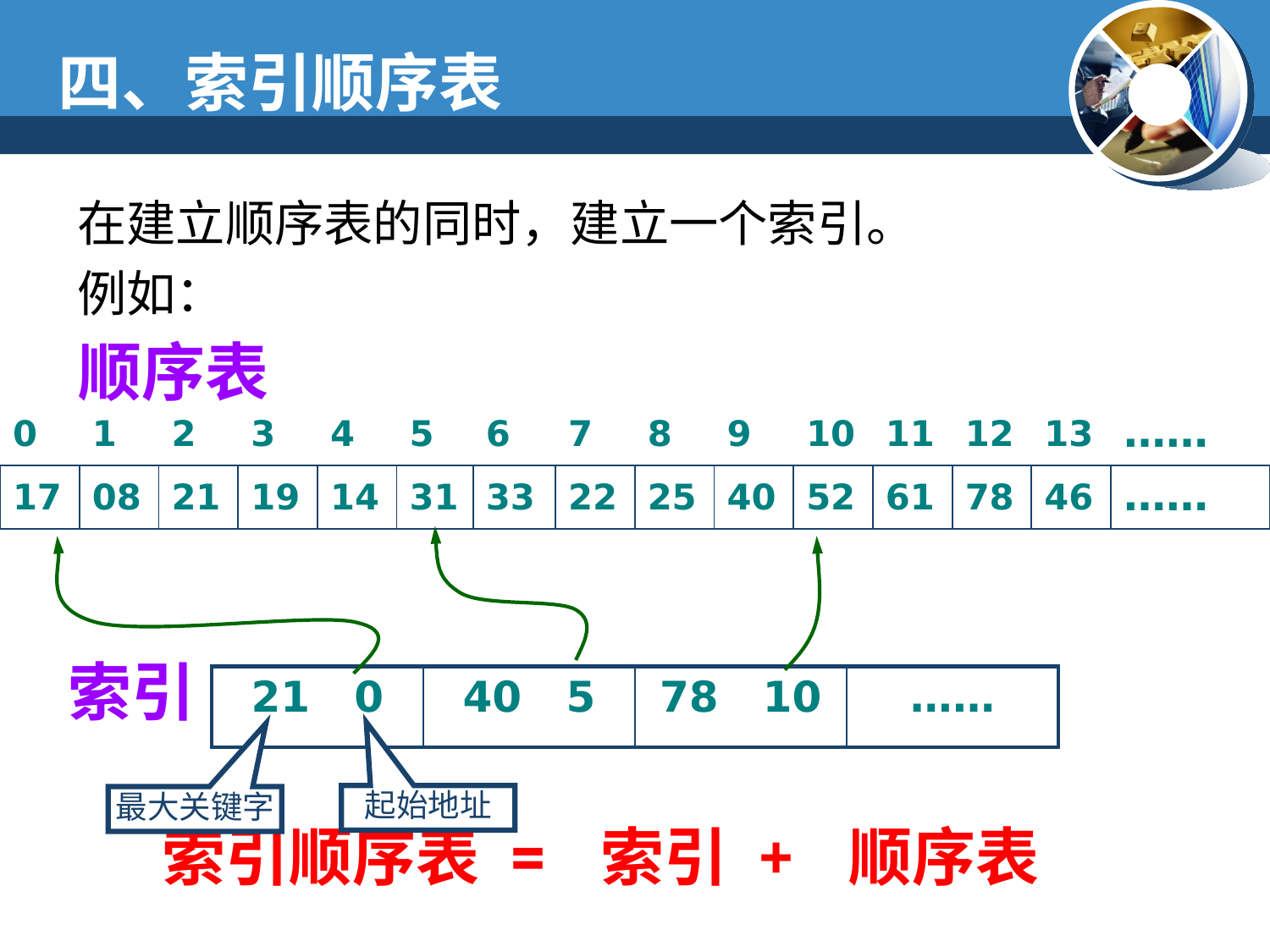

四、索引顺序表
在建立顺序表的同时，建立一个索引。
例如：
顺序表
| 0 | 1 | 2 | 3 | 4 | 5 | 6 | 7 | 8 | 9 | 10 | 11 | 12 | 13 | …… |
| --- | --- | --- | --- | --- | --- | --- | --- | --- | --- | --- | --- | --- | --- | --- |
| 17 | 08 | 21 | 19 | 14 | 31 | 33 | 22 | 25 | 40 | 52 | 61 | 78 | 46 | …… |

索引
| 21 0 | 40 5 | 78 10 | …… |
| --- | --- | --- | --- |
起始地址
最大关键字
索引顺序表 = 索引 + 顺序表